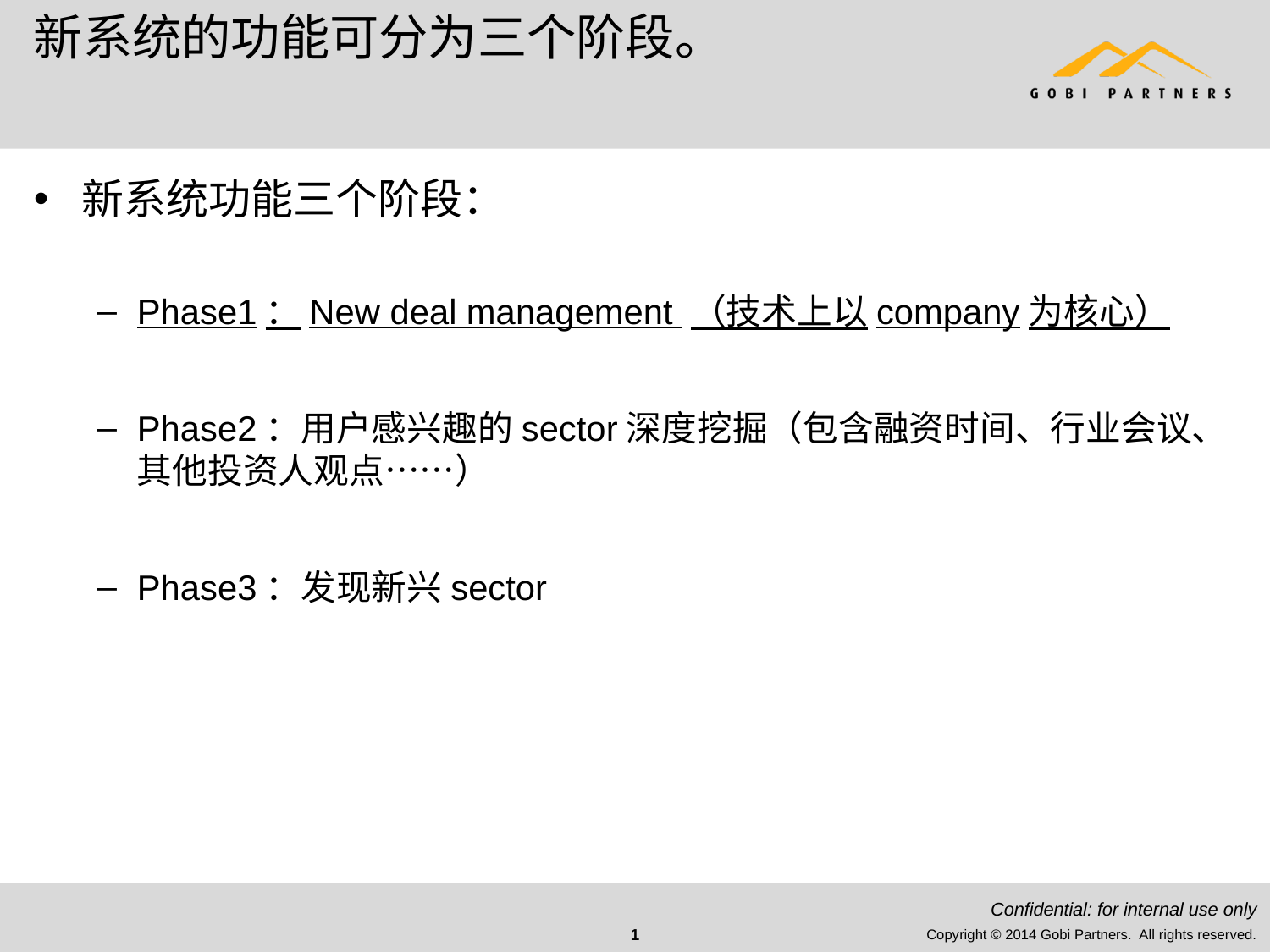

# 新系统的功能可分为三个阶段。
新系统功能三个阶段：

Phase1：New deal management （技术上以company为核心）

Phase2：用户感兴趣的sector深度挖掘（包含融资时间、行业会议、其他投资人观点……）

Phase3：发现新兴sector